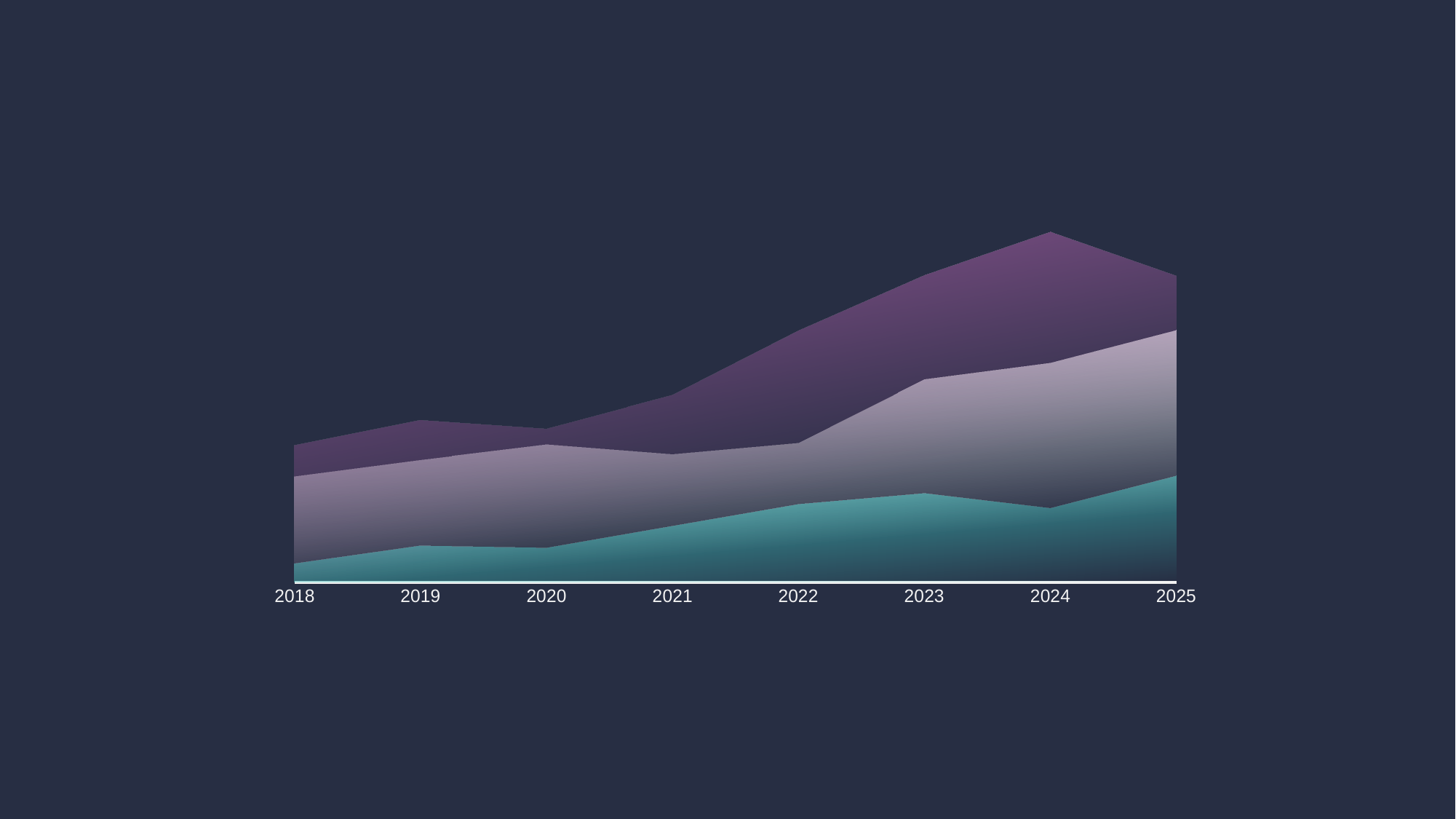

### Chart

| Category | 列1 | 列2 | 列3 |
|---|---|---|---|
| 2018 | 84510.0 | 65120.0 | 11545.0 |
| 2019 | 99878.0 | 75130.0 | 22454.0 |
| 2020 | 94548.0 | 84510.0 | 21155.0 |
| 2021 | 115154.0 | 78451.0 | 34578.0 |
| 2022 | 154877.0 | 85456.0 | 48123.0 |
| 2023 | 188841.0 | 124564.0 | 54811.0 |
| 2024 | 215488.0 | 134548.0 | 45487.0 |
| 2025 | 188411.0 | 154841.0 | 65487.0 |